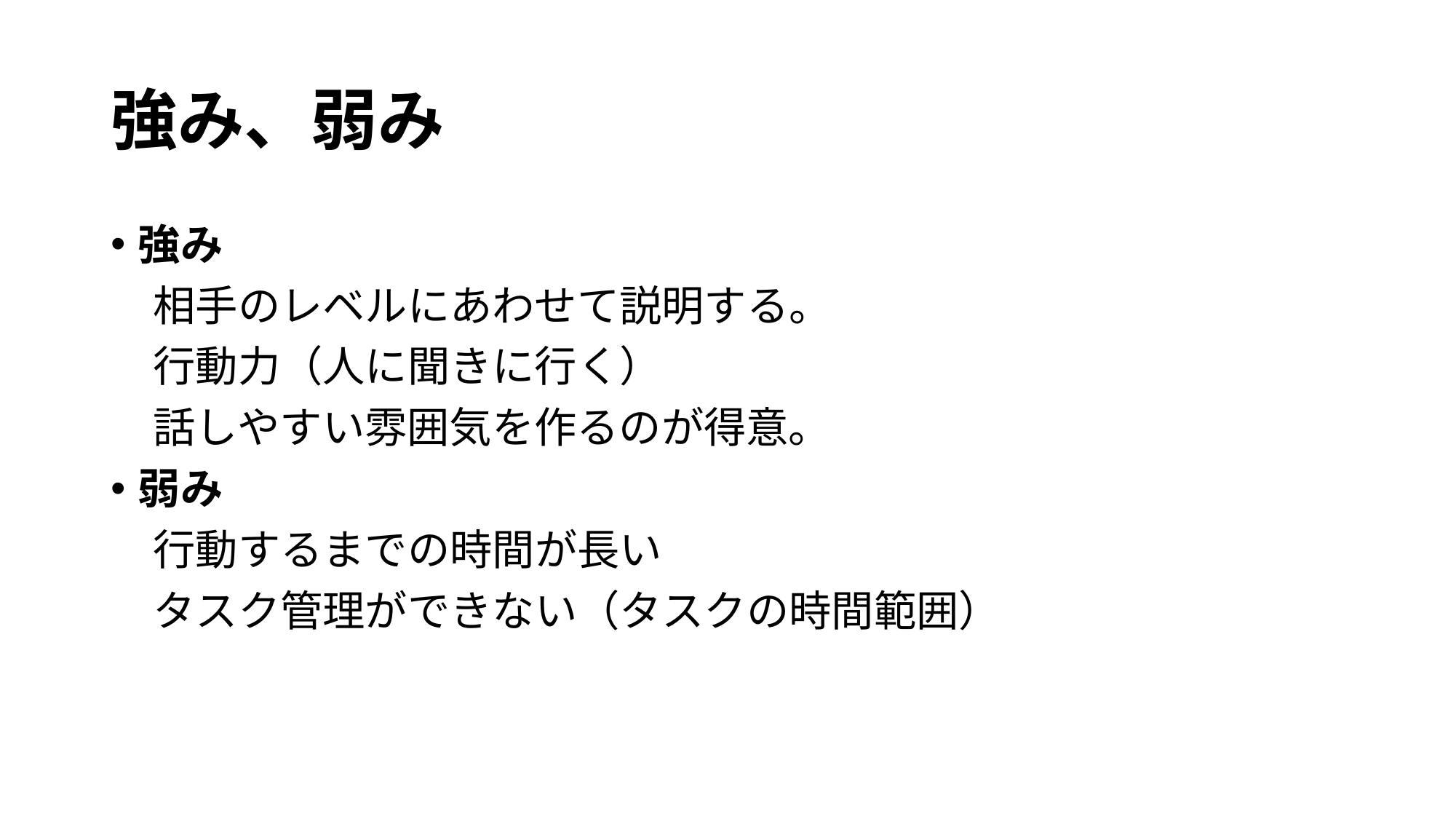

# 強み、弱み
強み
　相手のレベルにあわせて説明する。
　行動力（人に聞きに行く）
　話しやすい雰囲気を作るのが得意。
弱み
　行動するまでの時間が長い
　タスク管理ができない（タスクの時間範囲）